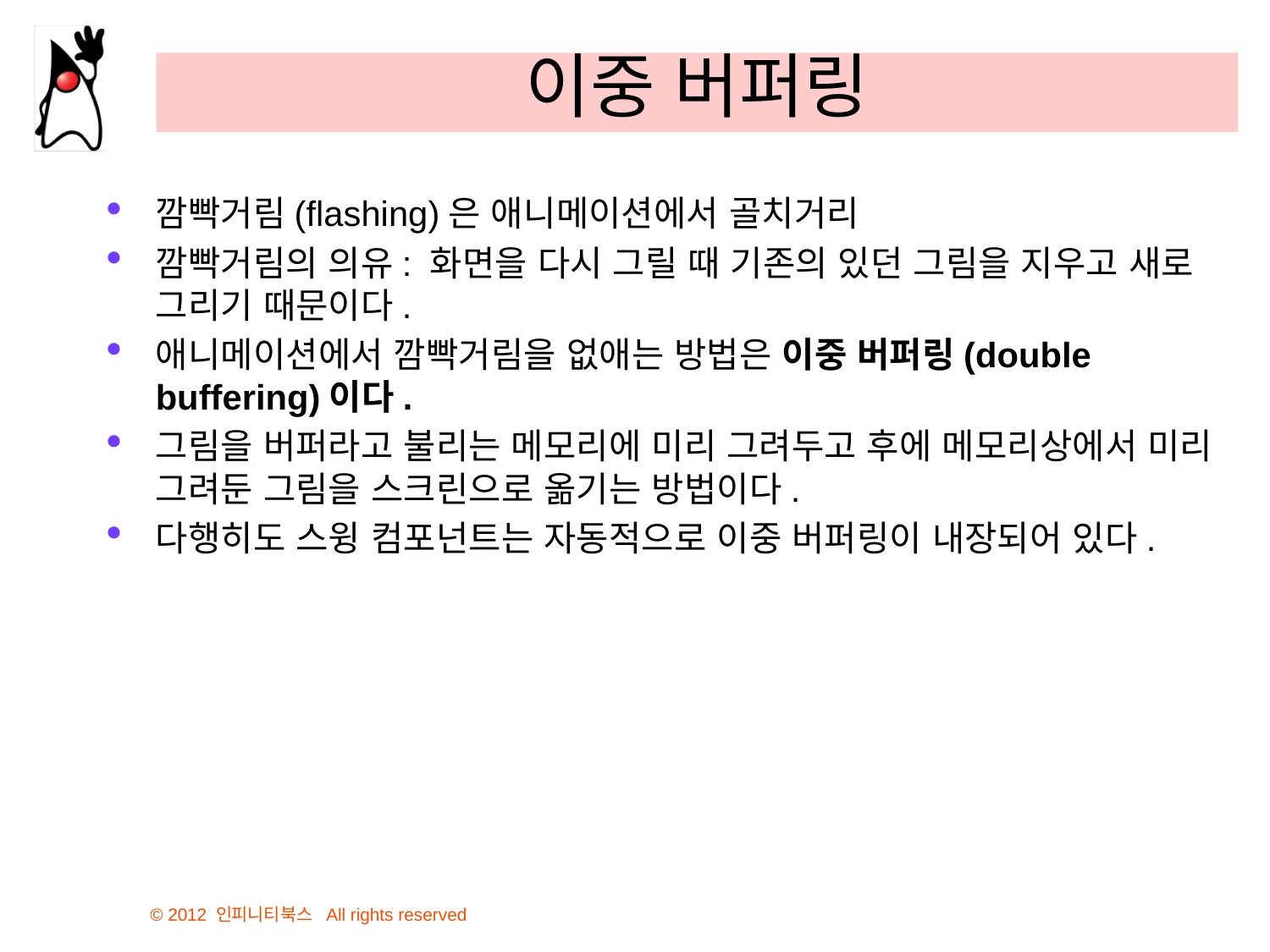

# 이중 버퍼링
깜빡거림(flashing)은 애니메이션에서 골치거리
깜빡거림의 의유: 화면을 다시 그릴 때 기존의 있던 그림을 지우고 새로 그리기 때문이다.
애니메이션에서 깜빡거림을 없애는 방법은 이중 버퍼링(double buffering)이다.
그림을 버퍼라고 불리는 메모리에 미리 그려두고 후에 메모리상에서 미리 그려둔 그림을 스크린으로 옮기는 방법이다.
다행히도 스윙 컴포넌트는 자동적으로 이중 버퍼링이 내장되어 있다.